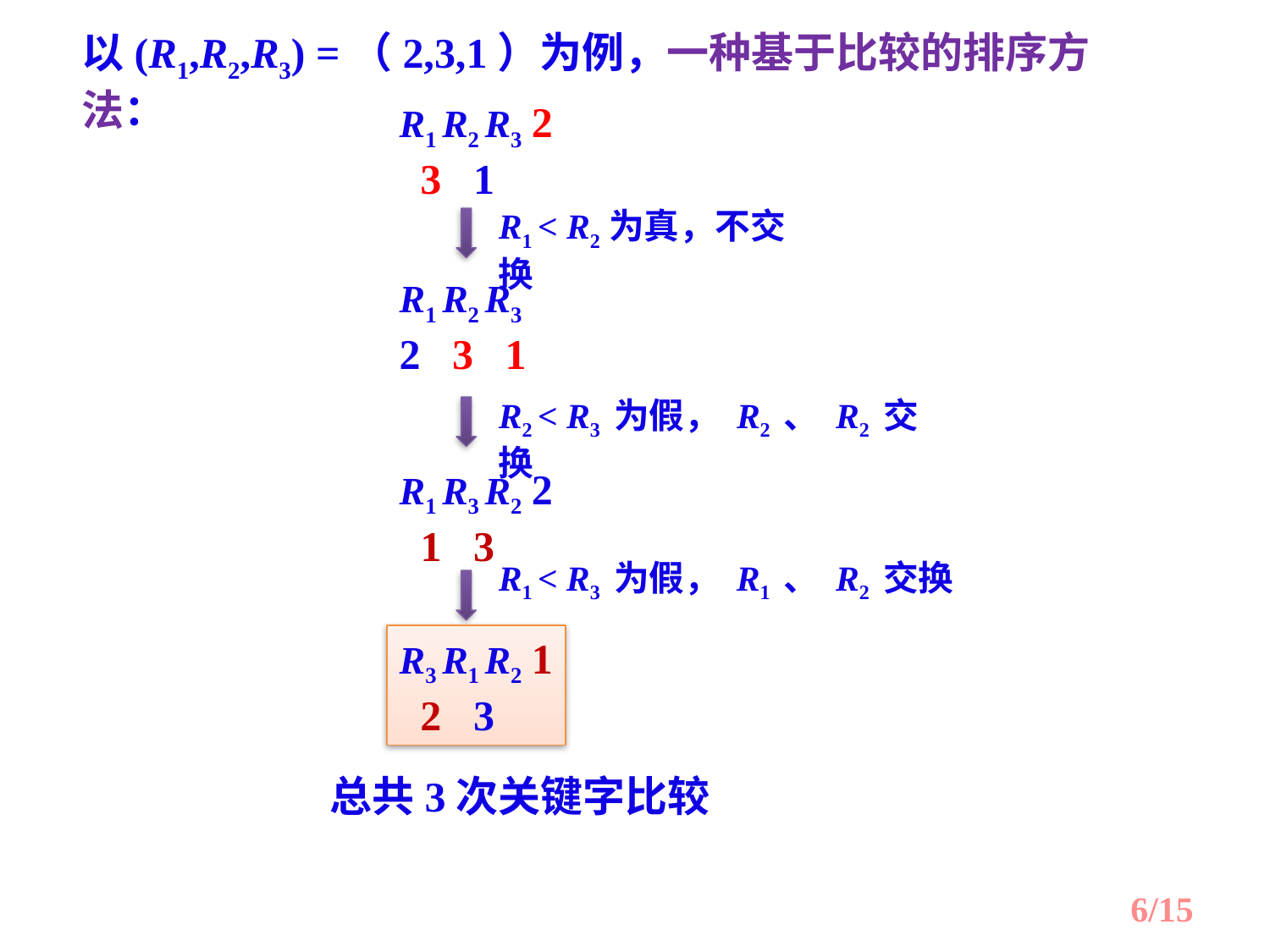

以(R1,R2,R3) =（2,3,1）为例，一种基于比较的排序方法：
R1 R2 R3 2   3   1
R1 < R2为真，不交换

R1 R2 R3
2   3   1

R2 < R3 为假， R2 、 R2 交换

R1 R3 R2 2   1   3
R1 < R3 为假， R1 、 R2 交换

R3 R1 R2 1   2   3
总共3次关键字比较
6/15